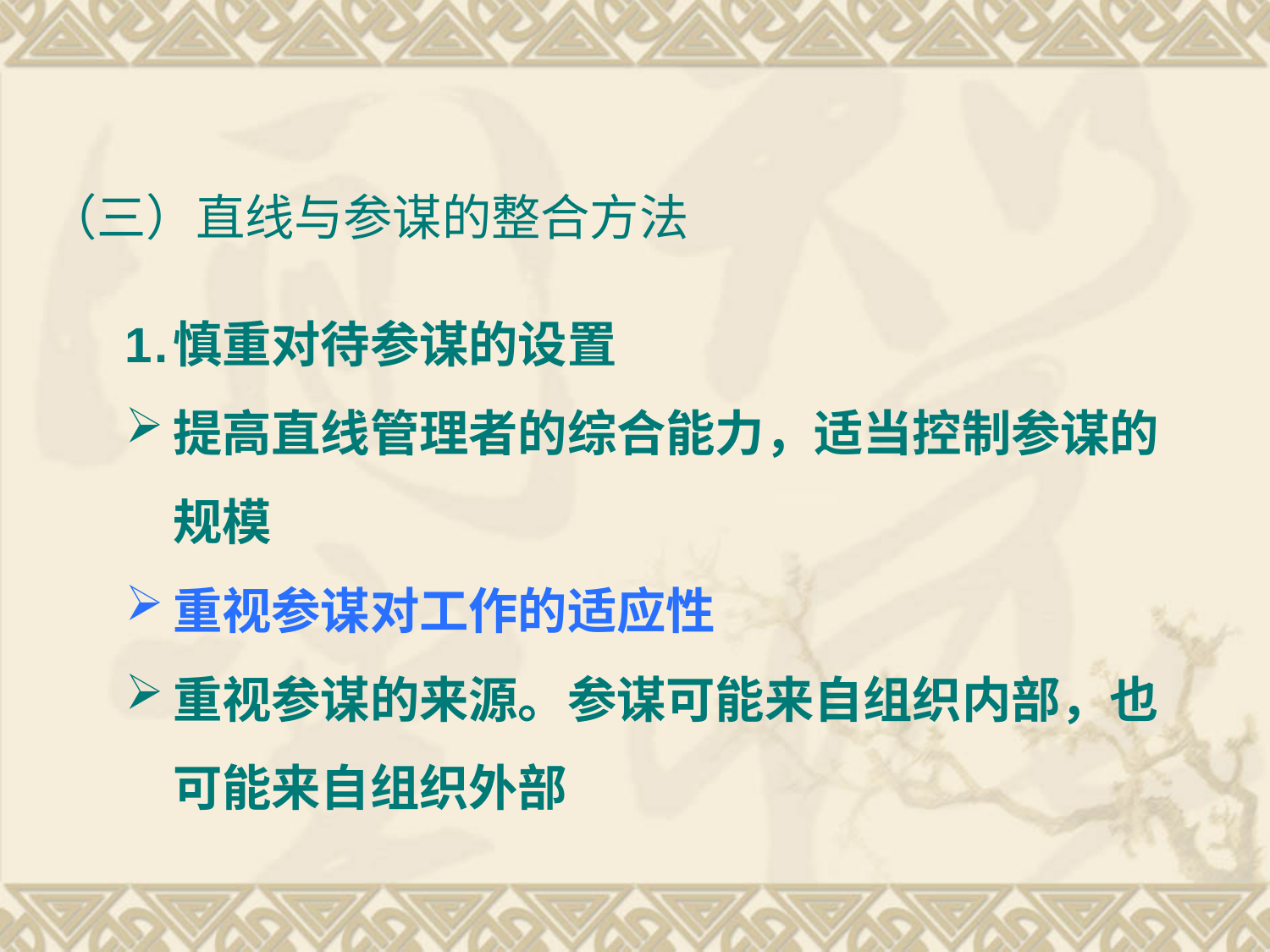

（三）直线与参谋的整合方法

慎重对待参谋的设置
提高直线管理者的综合能力，适当控制参谋的规模
重视参谋对工作的适应性
重视参谋的来源。参谋可能来自组织内部，也可能来自组织外部